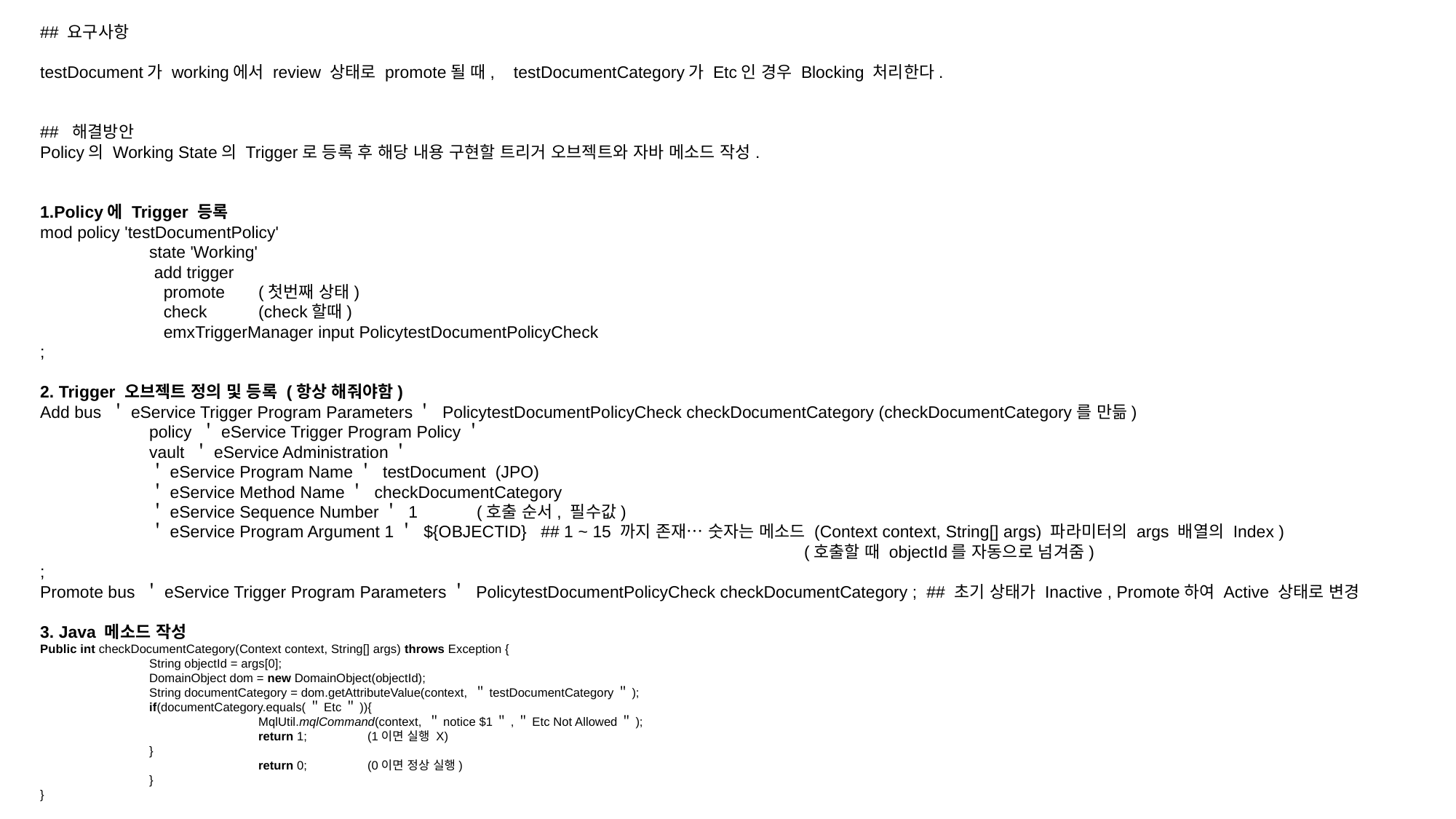

## 요구사항

testDocument가 working에서 review 상태로 promote될 때,    testDocumentCategory가 Etc인 경우 Blocking 처리한다.

##  해결방안
Policy의 Working State의 Trigger로 등록 후 해당 내용 구현할 트리거 오브젝트와 자바 메소드 작성.

1.Policy에 Trigger 등록
mod policy 'testDocumentPolicy'
	state 'Working'
	 add trigger
	   promote	(첫번째 상태)
	   check	(check할때)
	   emxTriggerManager input PolicytestDocumentPolicyCheck
;

2. Trigger 오브젝트 정의 및 등록 (항상 해줘야함)
Add bus ＇eService Trigger Program Parameters＇ PolicytestDocumentPolicyCheck checkDocumentCategory (checkDocumentCategory를 만듦)
	policy ＇eService Trigger Program Policy＇
	vault ＇eService Administration＇
	＇eService Program Name＇ testDocument  (JPO)
	＇eService Method Name＇ checkDocumentCategory
	＇eService Sequence Number＇ 1	(호출 순서, 필수값)
	＇eService Program Argument 1＇ ${OBJECTID}   ## 1 ~ 15 까지 존재… 숫자는 메소드 (Context context, String[] args) 파라미터의 args 배열의 Index )
							(호출할 때 objectId를 자동으로 넘겨줌)
;
Promote bus ＇eService Trigger Program Parameters＇ PolicytestDocumentPolicyCheck checkDocumentCategory ;  ## 초기 상태가 Inactive , Promote하여 Active 상태로 변경

3. Java 메소드 작성
Public int checkDocumentCategory(Context context, String[] args) throws Exception {
	String objectId = args[0];
	DomainObject dom = new DomainObject(objectId);
	String documentCategory = dom.getAttributeValue(context, ＂testDocumentCategory＂);
	if(documentCategory.equals(＂Etc＂)){
		MqlUtil.mqlCommand(context, ＂notice $1＂,＂Etc Not Allowed＂);
		return 1;	(1이면 실행 X)
	}
		return 0;	(0이면 정상 실행)
	}
}